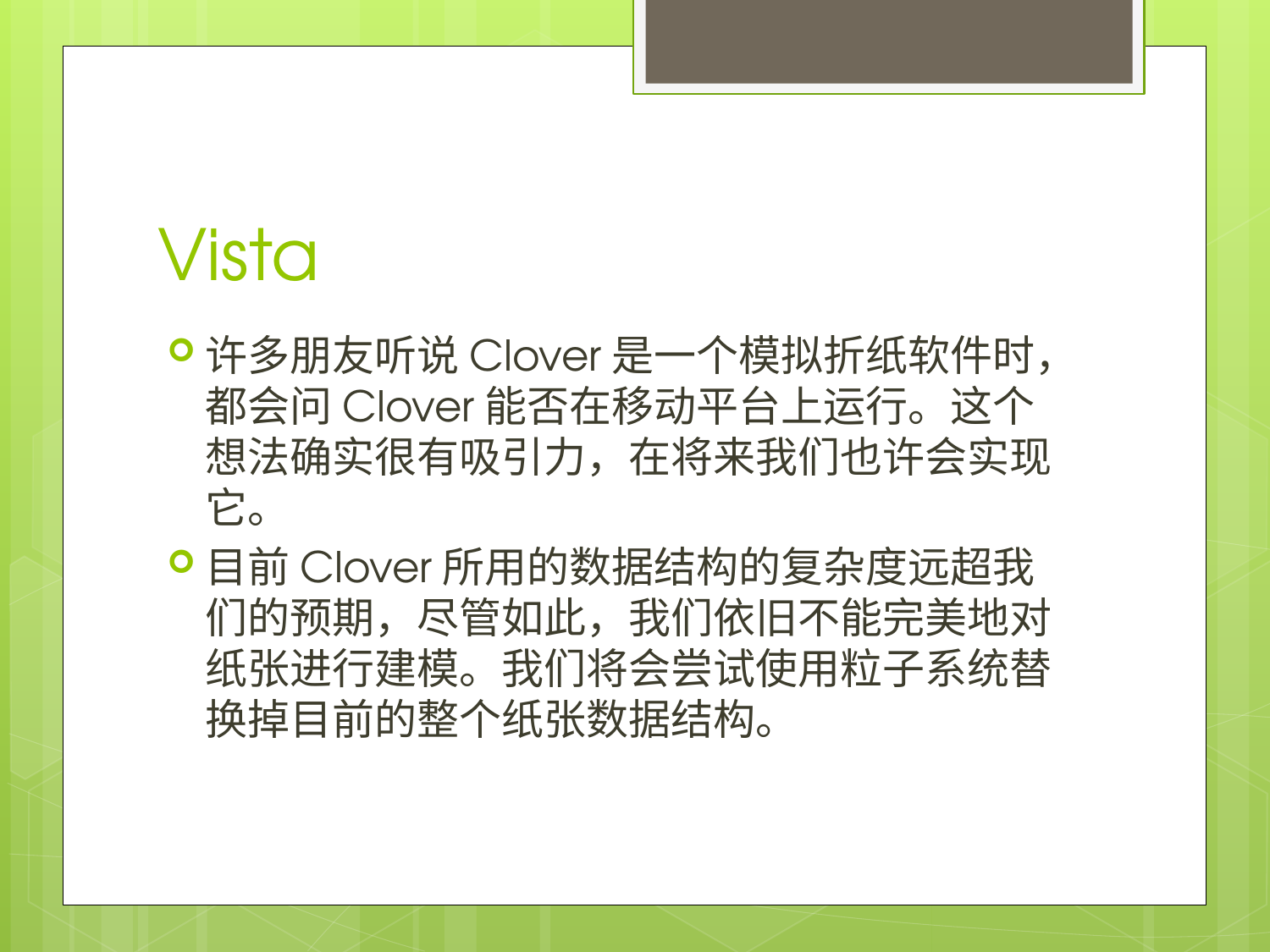

# Vista
许多朋友听说Clover是一个模拟折纸软件时，都会问Clover能否在移动平台上运行。这个想法确实很有吸引力，在将来我们也许会实现它。
目前Clover所用的数据结构的复杂度远超我们的预期，尽管如此，我们依旧不能完美地对纸张进行建模。我们将会尝试使用粒子系统替换掉目前的整个纸张数据结构。